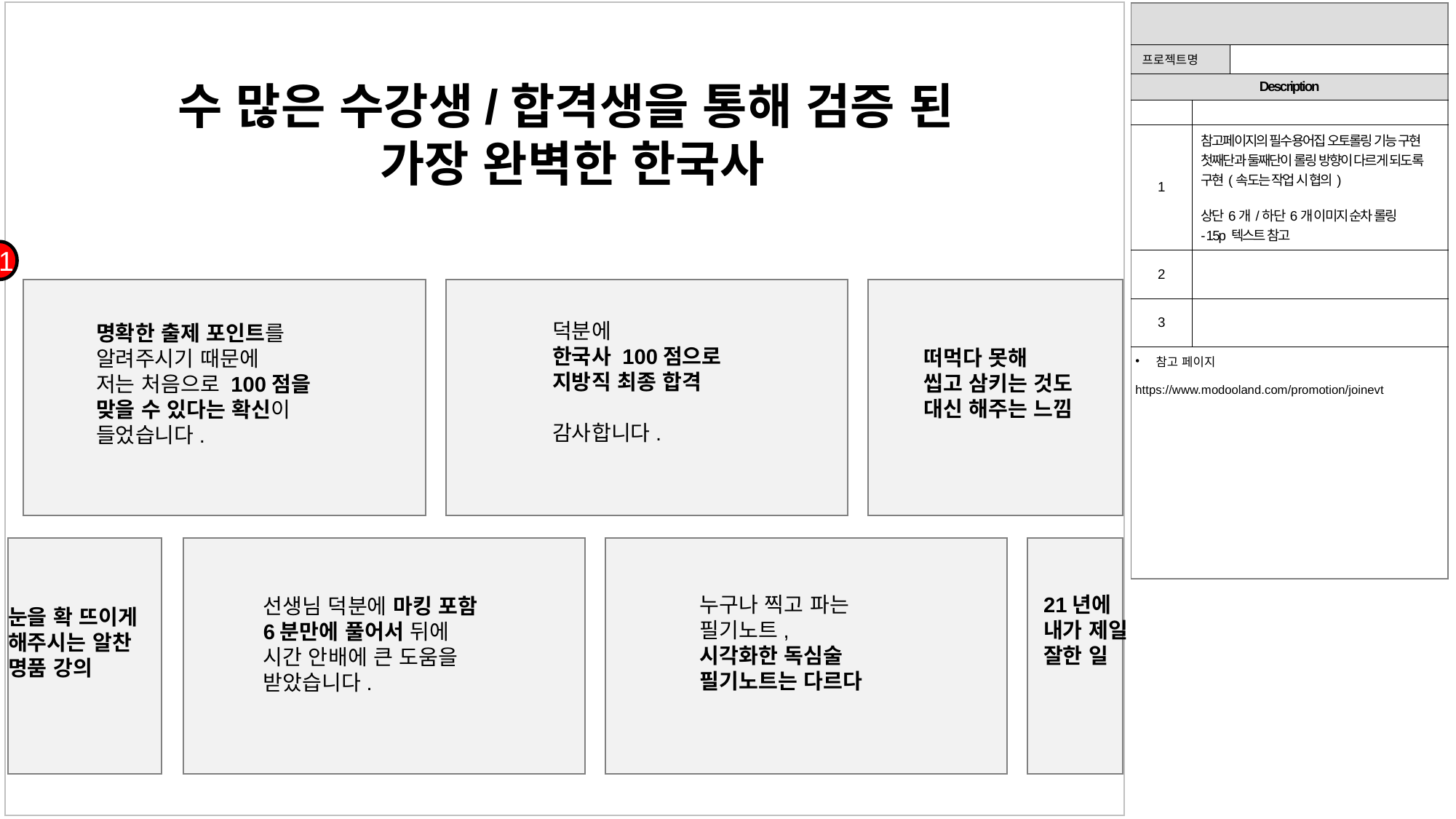

|  |  |  |
| --- | --- | --- |
| 프로젝트명 |  |  |
| Description |  |  |
|  |  |  |
| 1 | 참고페이지의 필수용어집 오토롤링 기능 구현 첫째단과 둘째단이 롤링 방향이 다르게 되도록 구현(속도는 작업 시 협의) 상단6개/하단6개 이미지 순차 롤링 - 15p 텍스트 참고 |  |
| 2 |  |  |
| 3 |  |  |
| 참고 페이지 https://www.modooland.com/promotion/joinevt |  |  |
수 많은 수강생/합격생을 통해 검증 된
가장 완벽한 한국사
1

덕분에
한국사 100점으로
지방직 최종 합격

감사합니다.
명확한 출제 포인트를
알려주시기 때문에
저는 처음으로 100점을
맞을 수 있다는 확신이
들었습니다.
떠먹다 못해
씹고 삼키는 것도
대신 해주는 느낌

누구나 찍고 파는
필기노트,
시각화한 독심술
필기노트는 다르다
21년에
내가 제일
잘한 일
선생님 덕분에 마킹 포함
6분만에 풀어서 뒤에
시간 안배에 큰 도움을
받았습니다.
눈을 확 뜨이게
해주시는 알찬
명품 강의